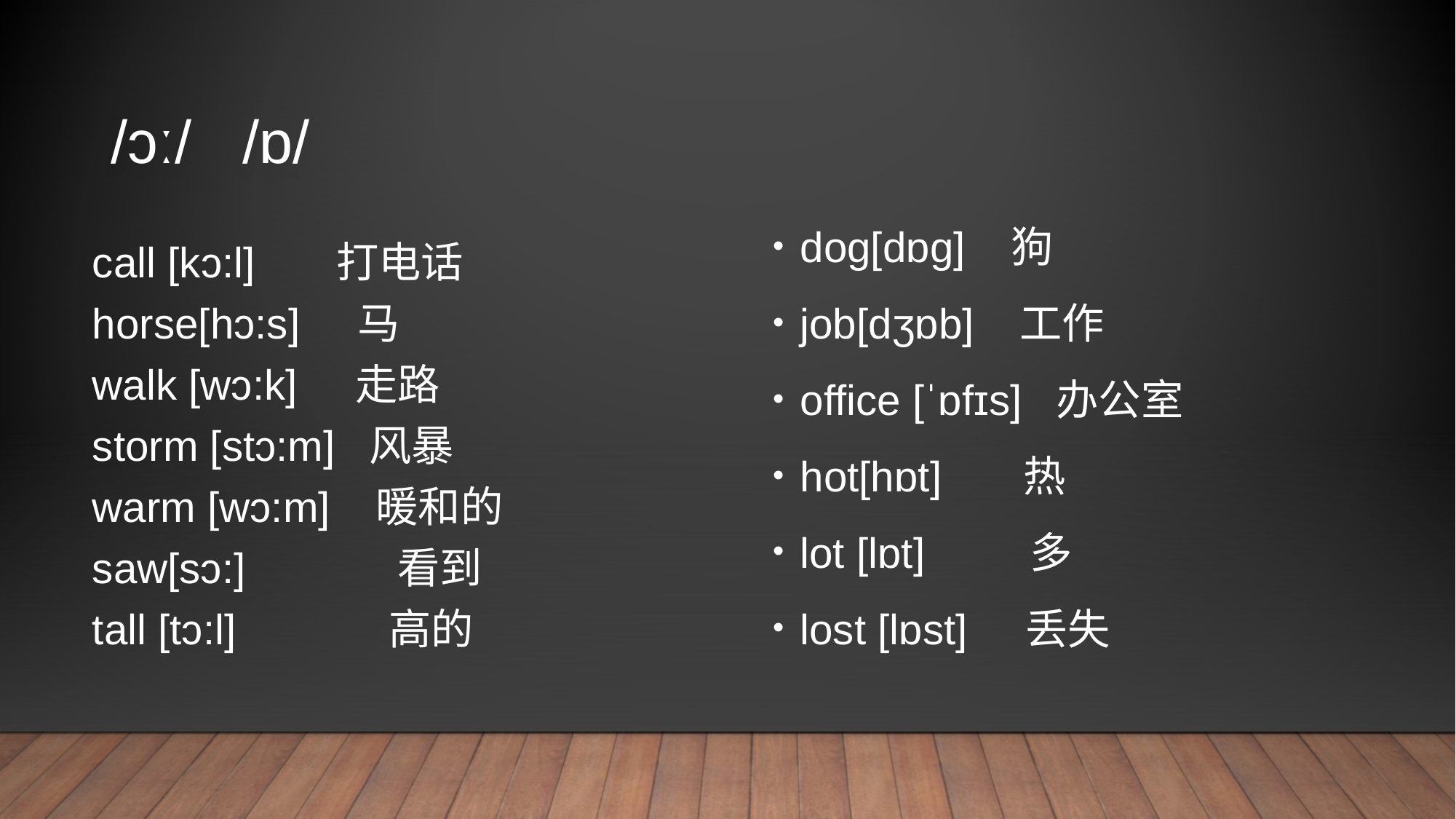

# /ɔː/   /ɒ/
dog[dɒg]   狗
job[dʒɒb]   工作
office [ˈɒfɪs]  办公室
hot[hɒt]      热
lot [lɒt]        多
lost [lɒst]    丢失

call [kɔ:l]      打电话
horse[hɔ:s]    马
walk [wɔ:k]    走路
storm [stɔ:m]  风暴
warm [wɔ:m]   暖和的
saw[sɔ:]            看到
tall [tɔ:l]            高的